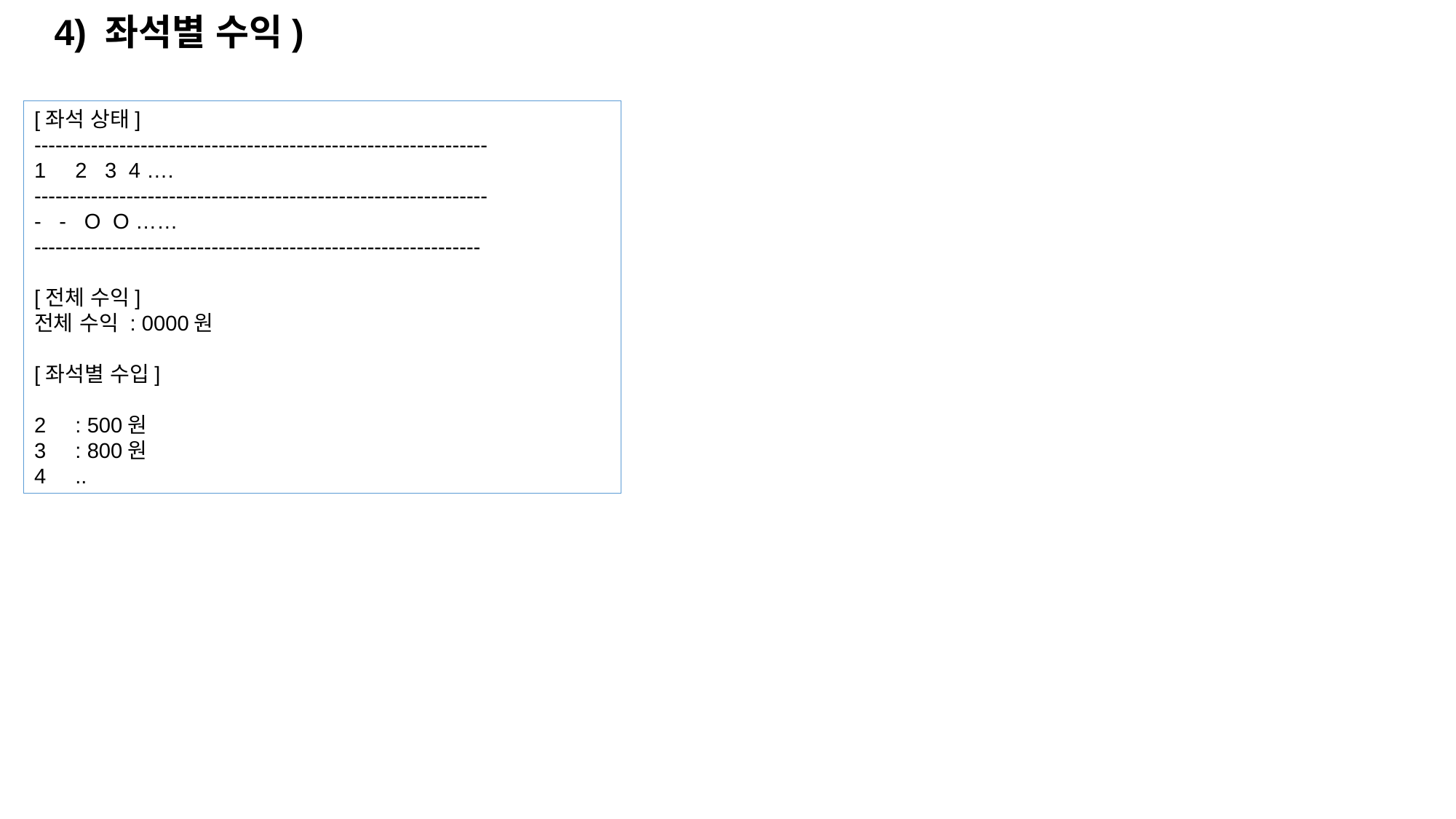

4) 좌석별 수익)
[좌석 상태]
----------------------------------------------------------------
2   3  4 ….
----------------------------------------------------------------
-   -   O  O ……
---------------------------------------------------------------

[전체 수익]
전체 수익 : 0000원

[좌석별 수입]

: 500원
: 800원
..